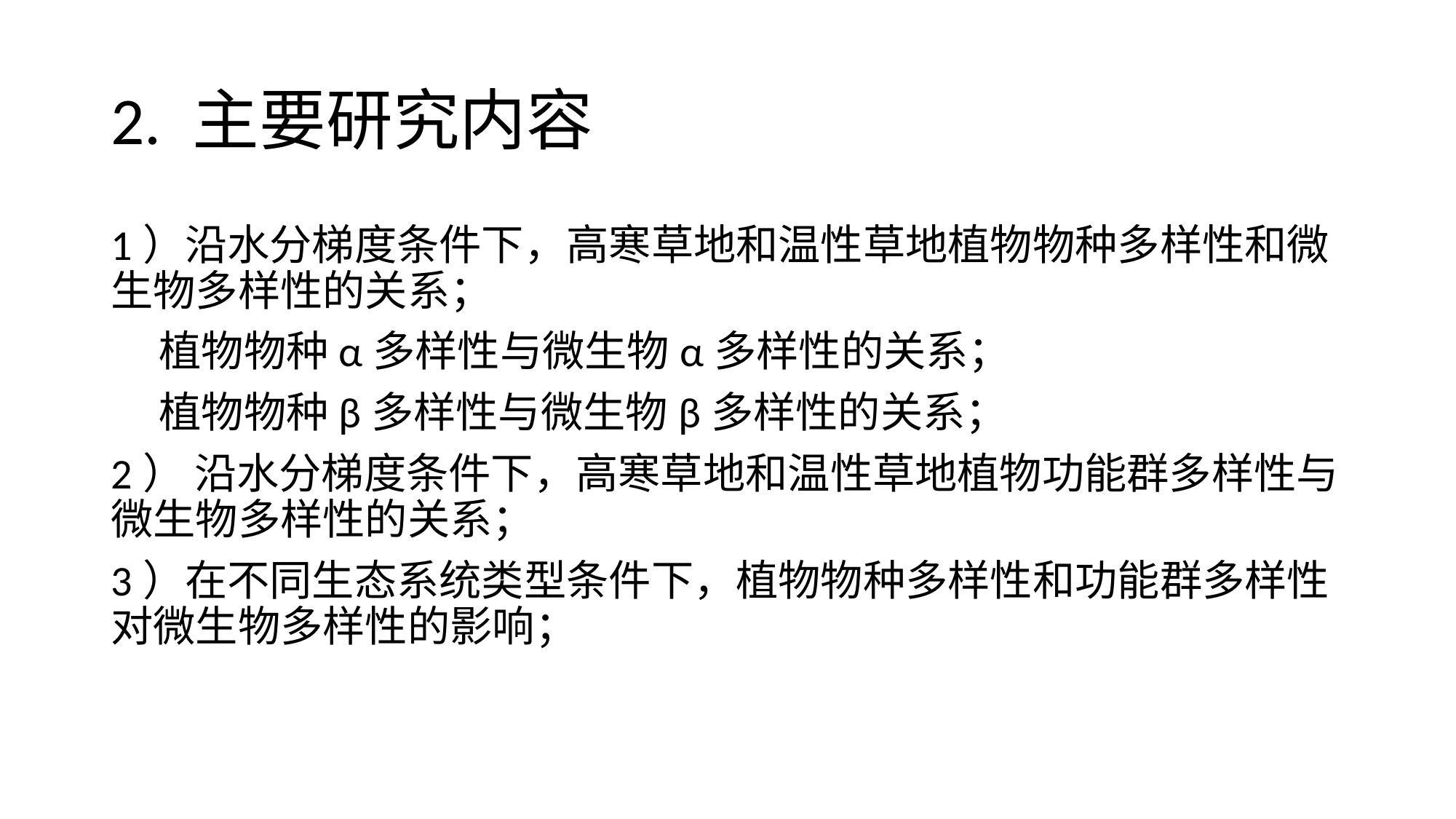

# 2. 主要研究内容
1）沿水分梯度条件下，高寒草地和温性草地植物物种多样性和微生物多样性的关系；
    植物物种α多样性与微生物α多样性的关系；
    植物物种β多样性与微生物β多样性的关系；
2） 沿水分梯度条件下，高寒草地和温性草地植物功能群多样性与微生物多样性的关系；
3）在不同生态系统类型条件下，植物物种多样性和功能群多样性对微生物多样性的影响；